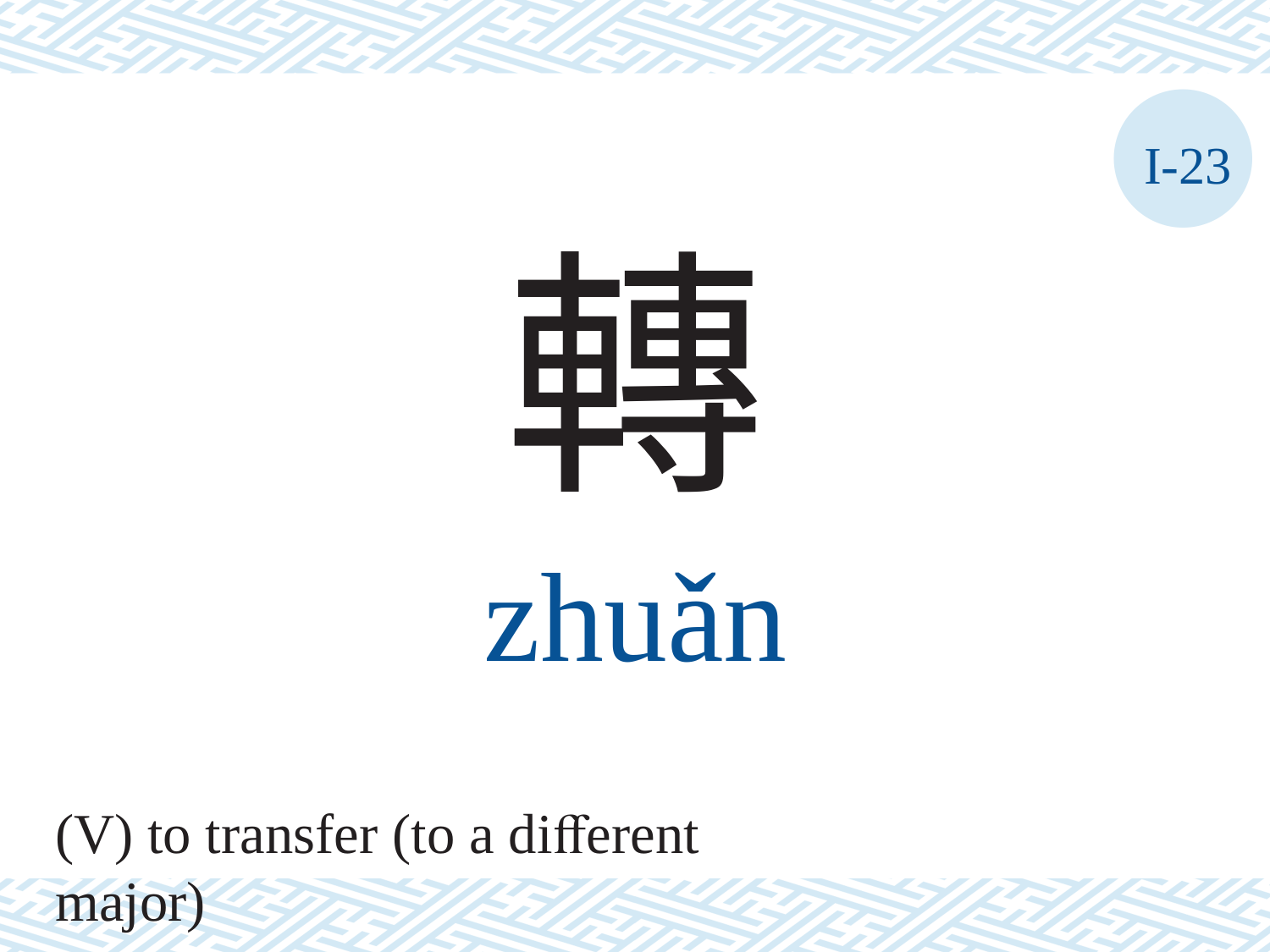

I-23
轉
zhuǎn
(V) to transfer (to a diﬀerent major)